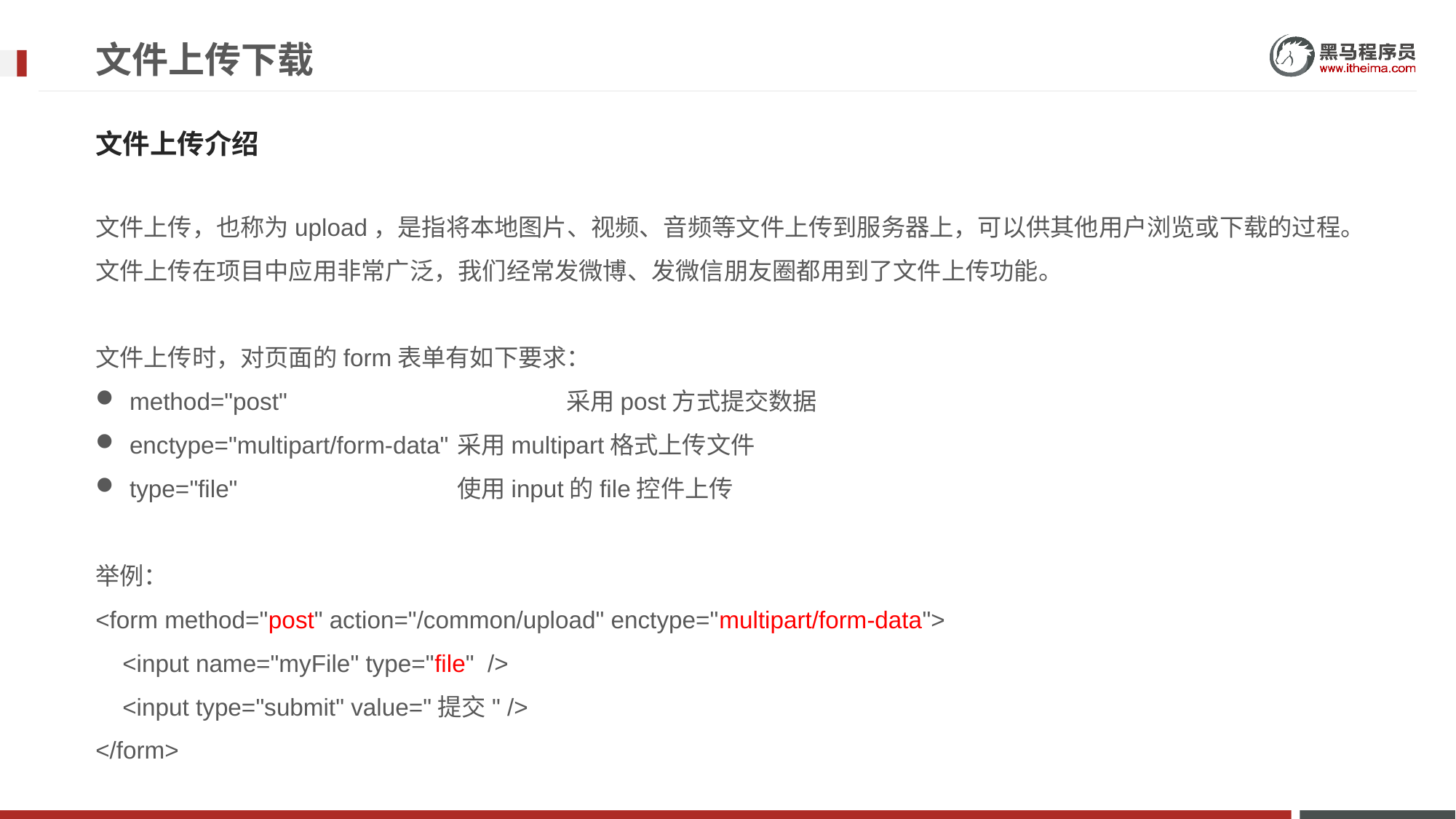

# 文件上传下载
文件上传介绍
文件上传，也称为upload，是指将本地图片、视频、音频等文件上传到服务器上，可以供其他用户浏览或下载的过程。
文件上传在项目中应用非常广泛，我们经常发微博、发微信朋友圈都用到了文件上传功能。

文件上传时，对页面的form表单有如下要求：
method="post"			采用post方式提交数据
enctype="multipart/form-data"	采用multipart格式上传文件
type="file"			使用input的file控件上传

举例：
<form method="post" action="/common/upload" enctype="multipart/form-data">
    <input name="myFile" type="file"  />
    <input type="submit" value="提交" />
</form>